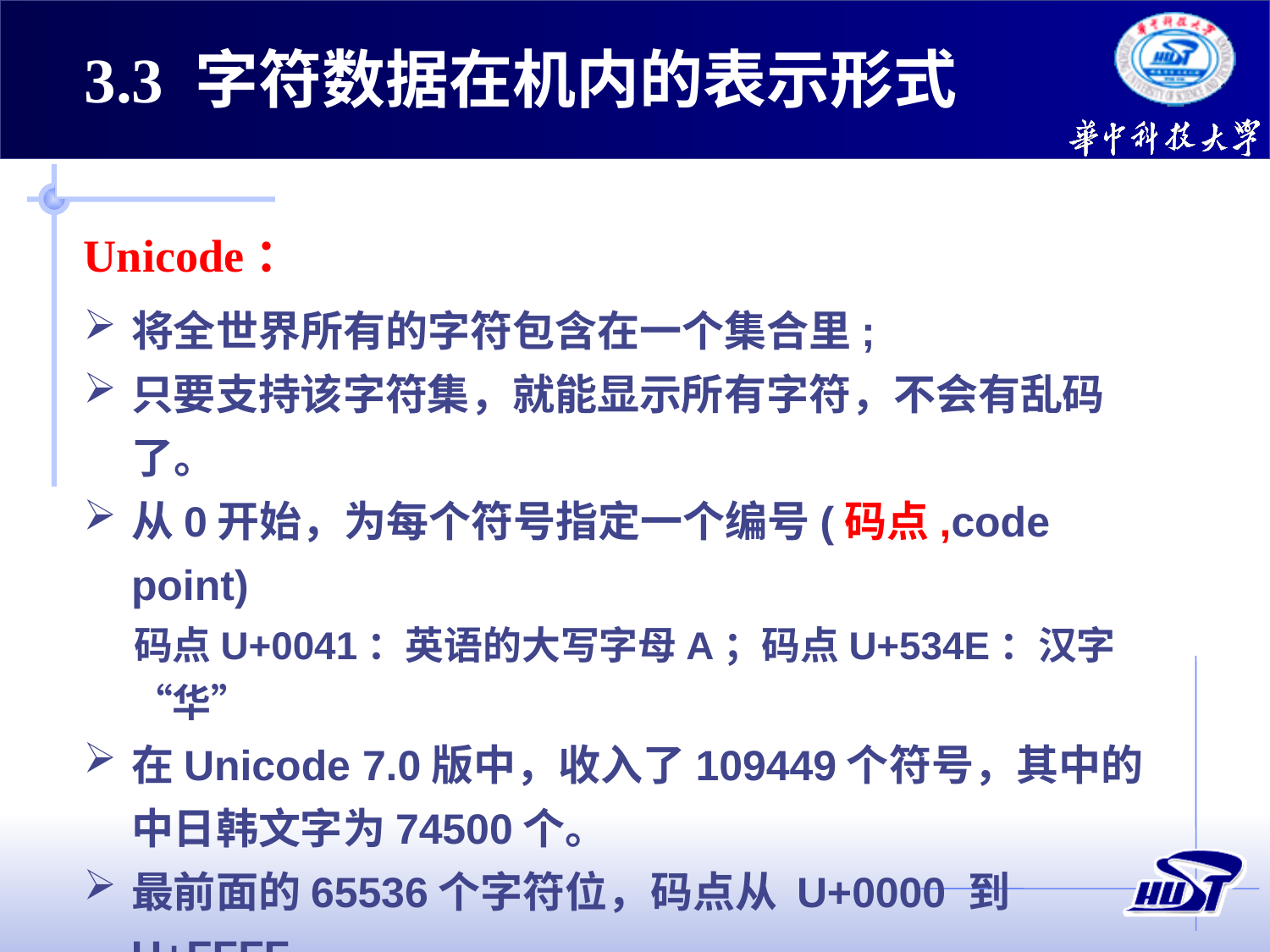

3.3 字符数据在机内的表示形式
Unicode：
将全世界所有的字符包含在一个集合里;
只要支持该字符集，就能显示所有字符，不会有乱码了。
从0开始，为每个符号指定一个编号(码点,code point)
码点U+0041：英语的大写字母A；码点U+534E：汉字“华”
在Unicode 7.0版中，收入了109449个符号，其中的中日韩文字为74500个。
最前面的65536个字符位，码点从 U+0000 到 U+FFFF。
  称为基本平面（BMP），含最常见的字符。